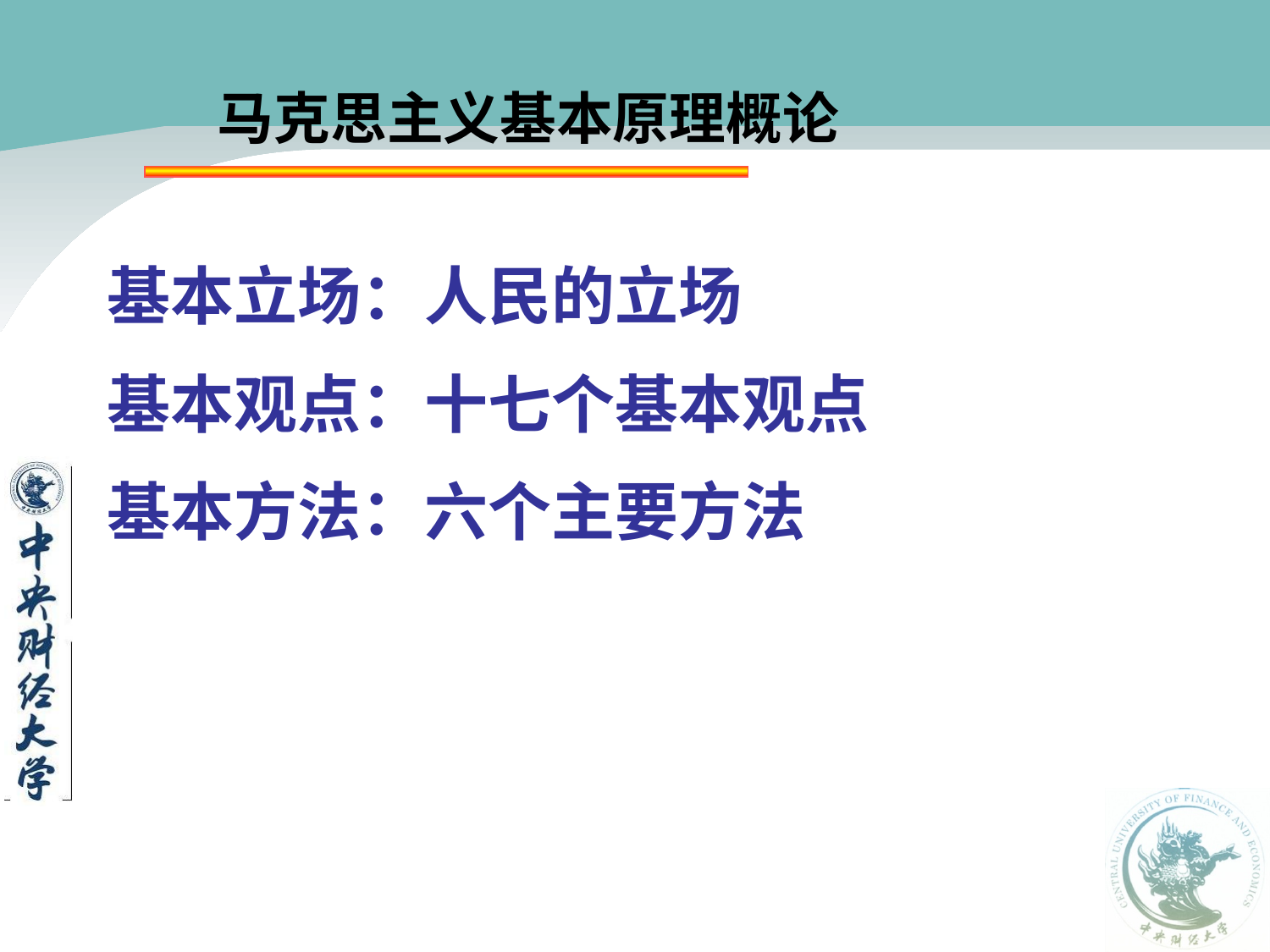

马克思主义基本原理概论

基本立场：人民的立场
基本观点：十七个基本观点
基本方法：六个主要方法